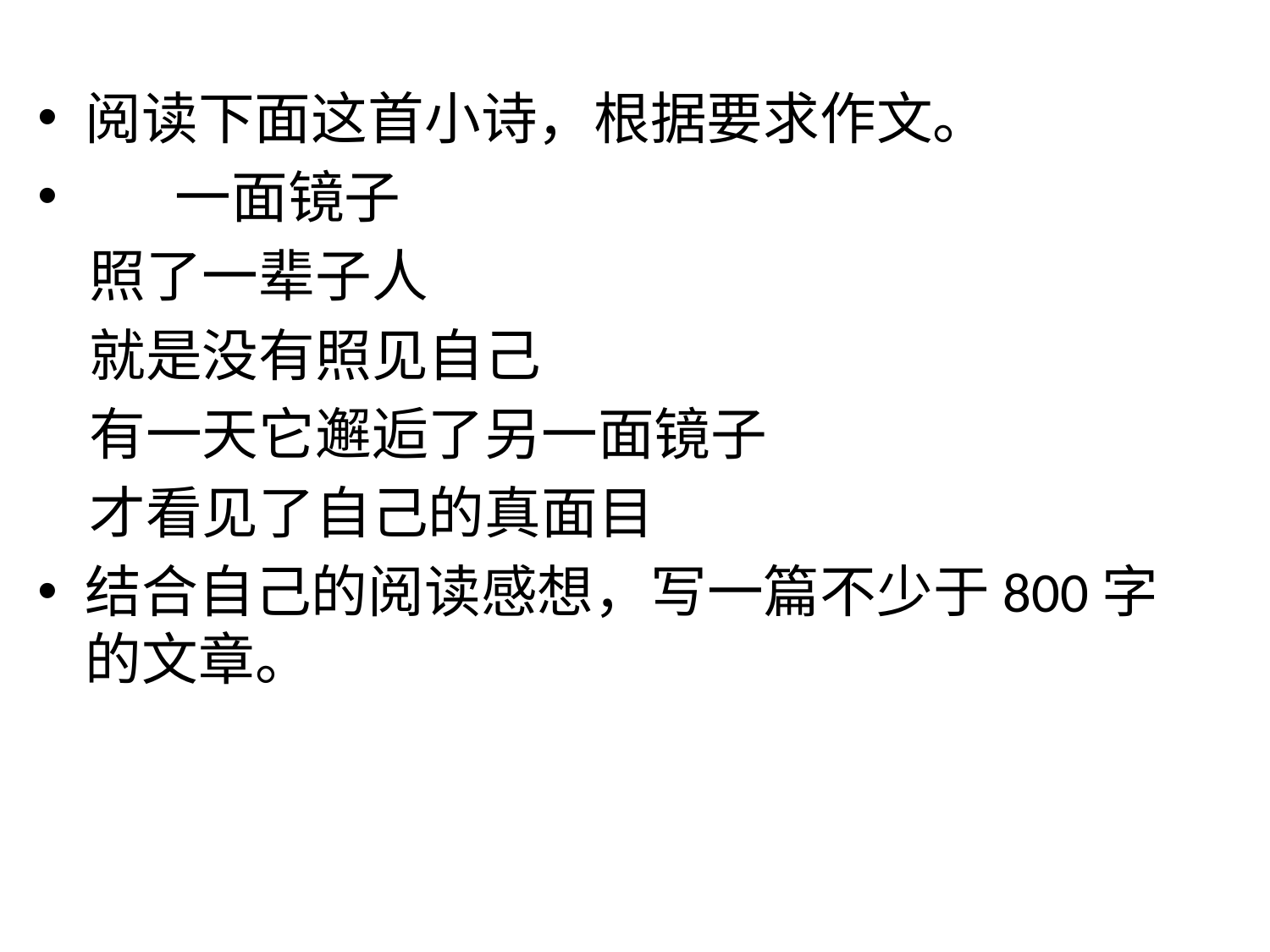

#
阅读下面这首小诗，根据要求作文。
      一面镜子
   照了一辈子人
   就是没有照见自己
   有一天它邂逅了另一面镜子
   才看见了自己的真面目
结合自己的阅读感想，写一篇不少于800字的文章。